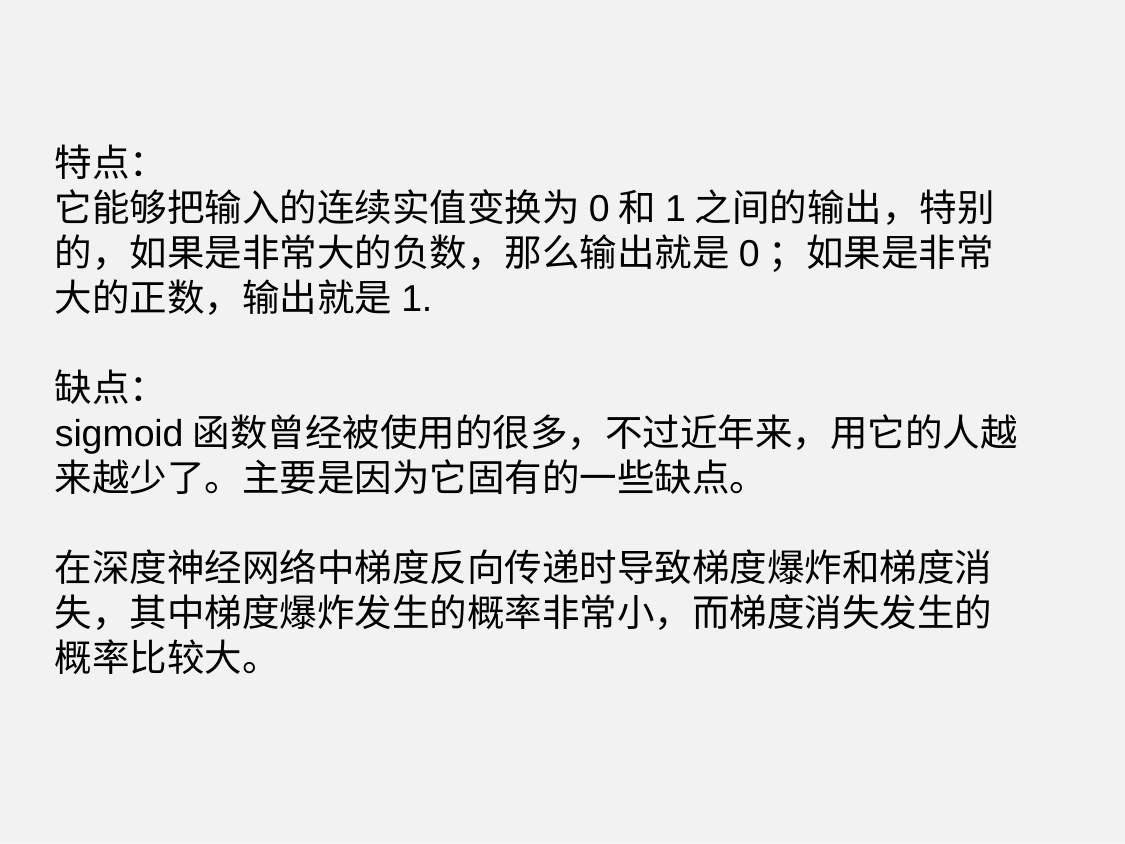

特点：
它能够把输入的连续实值变换为0和1之间的输出，特别的，如果是非常大的负数，那么输出就是0；如果是非常大的正数，输出就是1.

缺点：
sigmoid函数曾经被使用的很多，不过近年来，用它的人越来越少了。主要是因为它固有的一些缺点。

在深度神经网络中梯度反向传递时导致梯度爆炸和梯度消失，其中梯度爆炸发生的概率非常小，而梯度消失发生的概率比较大。